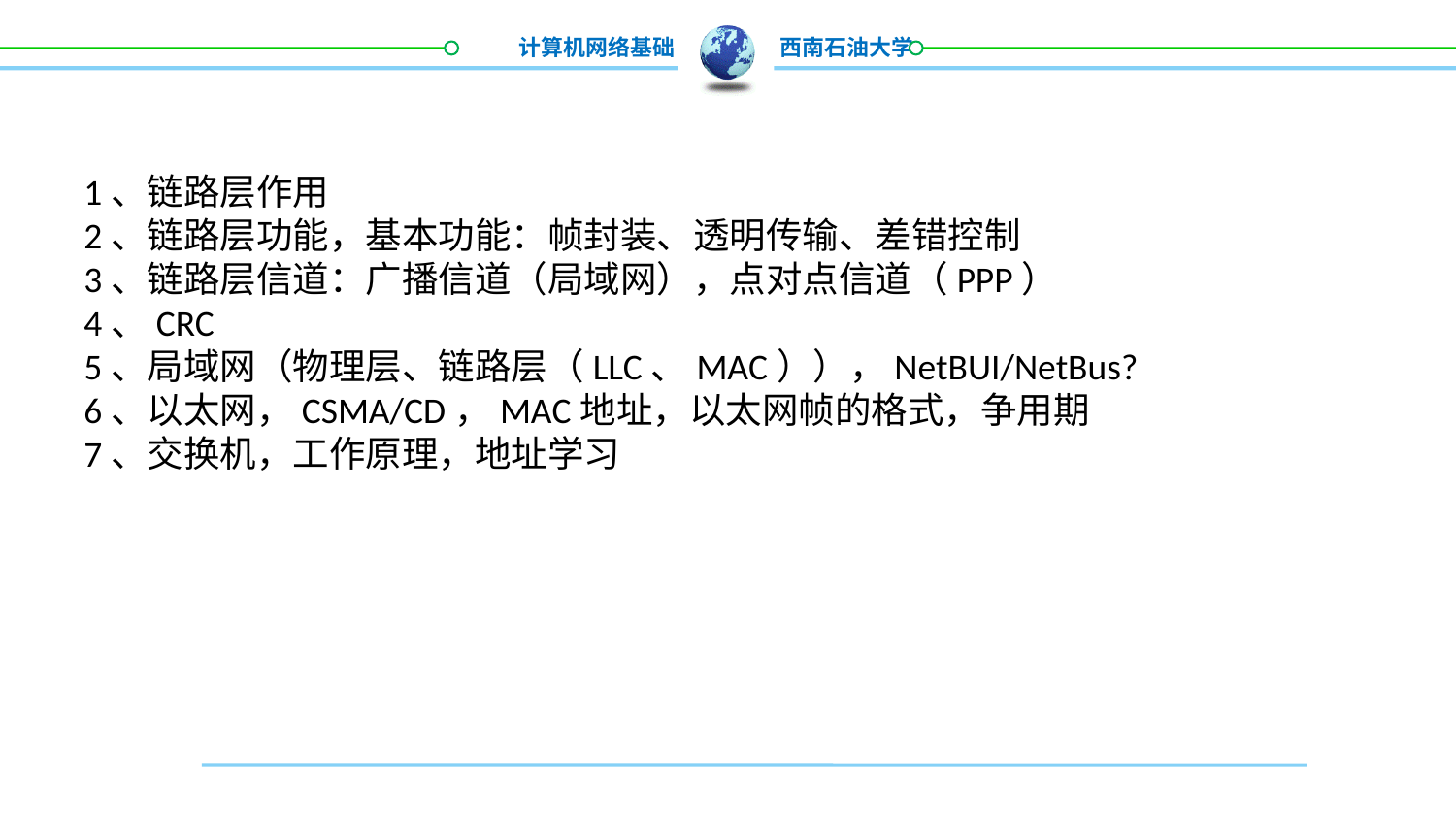

1、链路层作用
2、链路层功能，基本功能：帧封装、透明传输、差错控制
3、链路层信道：广播信道（局域网），点对点信道（PPP）
4、CRC
5、局域网（物理层、链路层（LLC、MAC）），NetBUI/NetBus?
6、以太网，CSMA/CD，MAC地址，以太网帧的格式，争用期
7、交换机，工作原理，地址学习